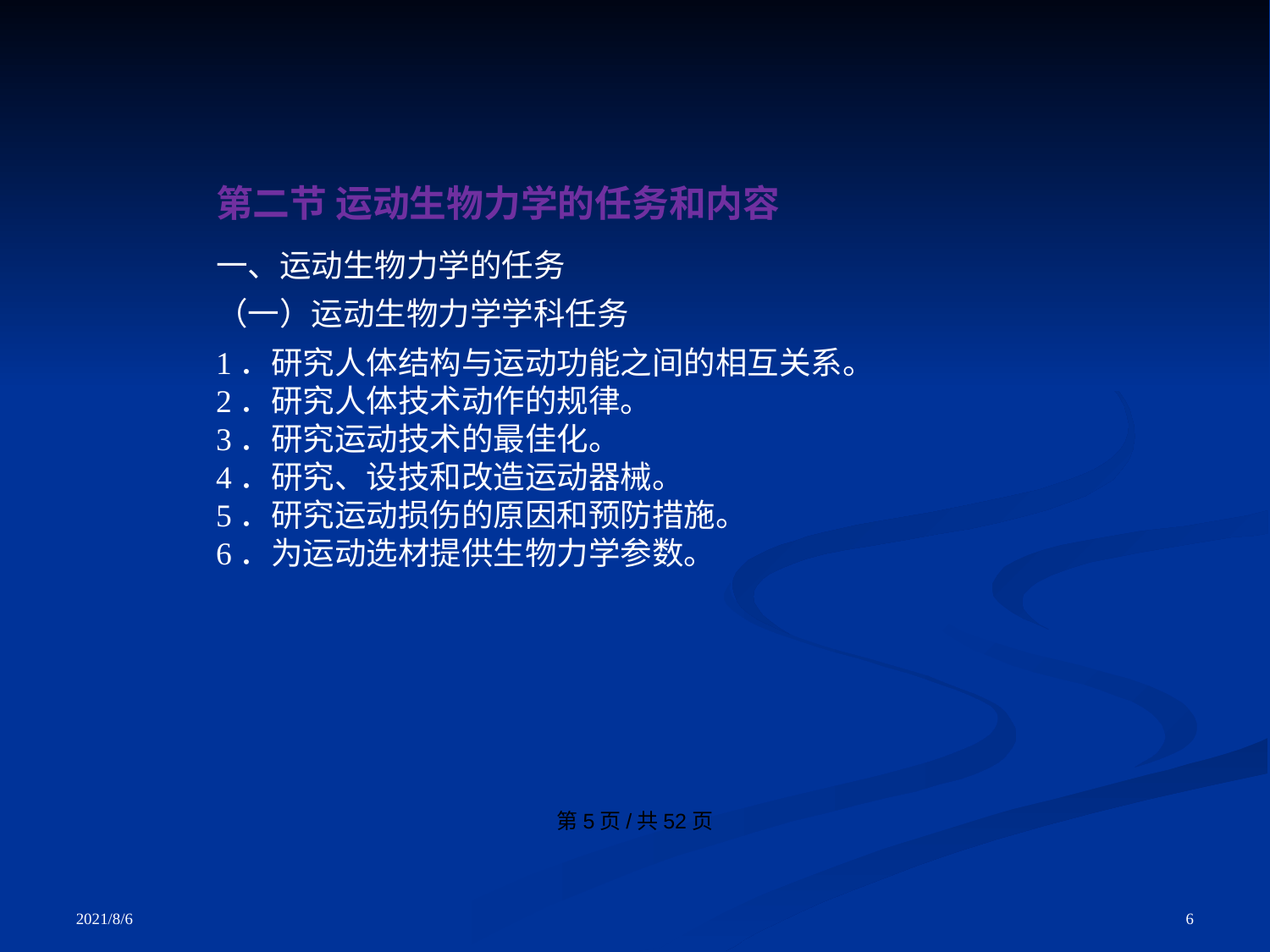

第5页/共52页
第二节 运动生物力学的任务和内容
一、运动生物力学的任务
（一）运动生物力学学科任务
1．研究人体结构与运动功能之间的相互关系。
2．研究人体技术动作的规律。
3．研究运动技术的最佳化。
4．研究、设技和改造运动器械。
5．研究运动损伤的原因和预防措施。
6．为运动选材提供生物力学参数。
6
2021/8/6